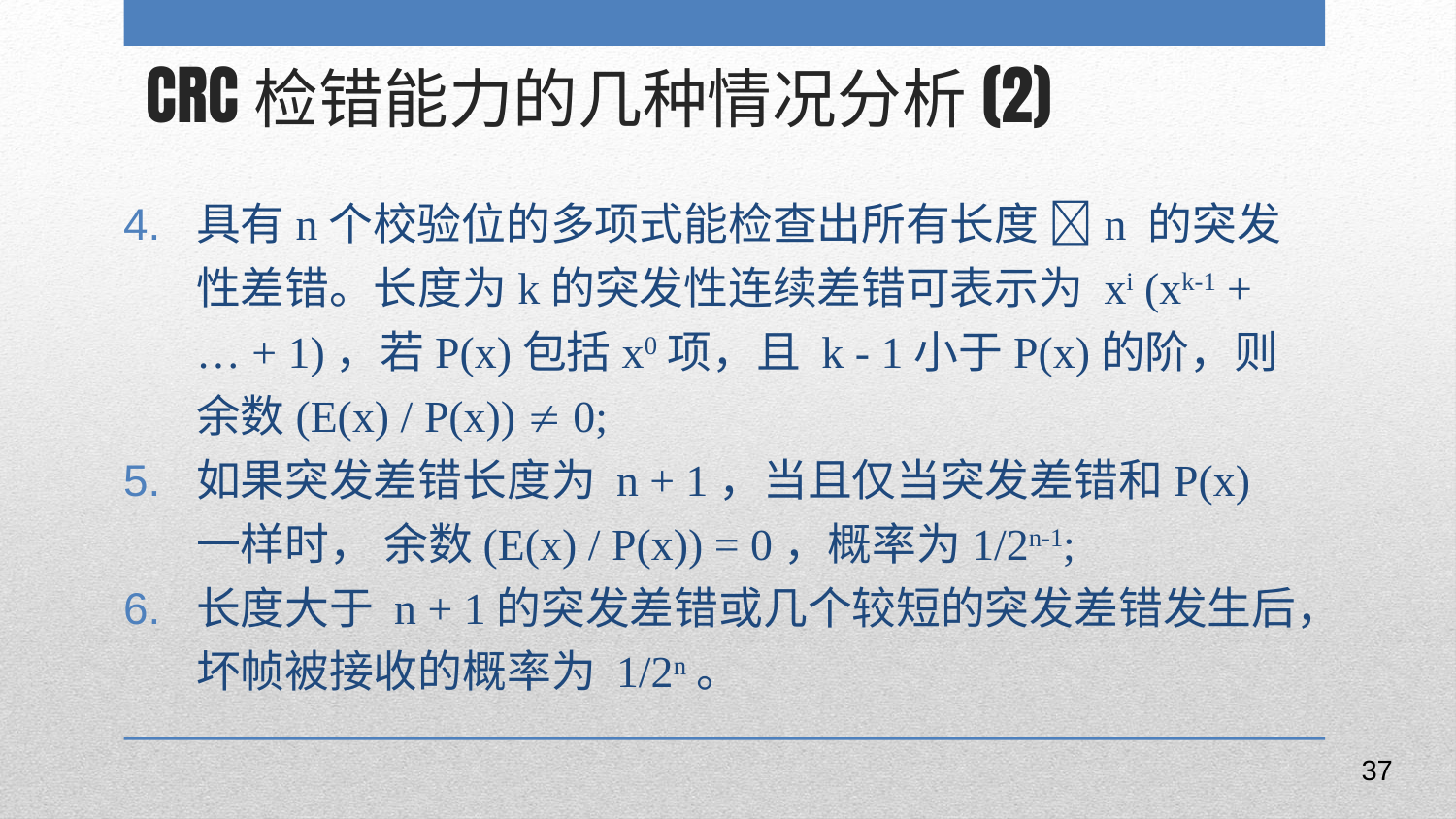

CRC检错能力的几种情况分析(2)
具有n个校验位的多项式能检查出所有长度 ≤n 的突发性差错。长度为k的突发性连续差错可表示为 xi (xk-1 + … + 1)，若P(x)包括x0项，且 k - 1小于P(x)的阶，则 余数(E(x) / P(x)) ≠ 0;
如果突发差错长度为 n + 1，当且仅当突发差错和P(x)一样时， 余数(E(x) / P(x)) = 0，概率为1/2n-1;
长度大于 n + 1的突发差错或几个较短的突发差错发生后，坏帧被接收的概率为 1/2n。
37